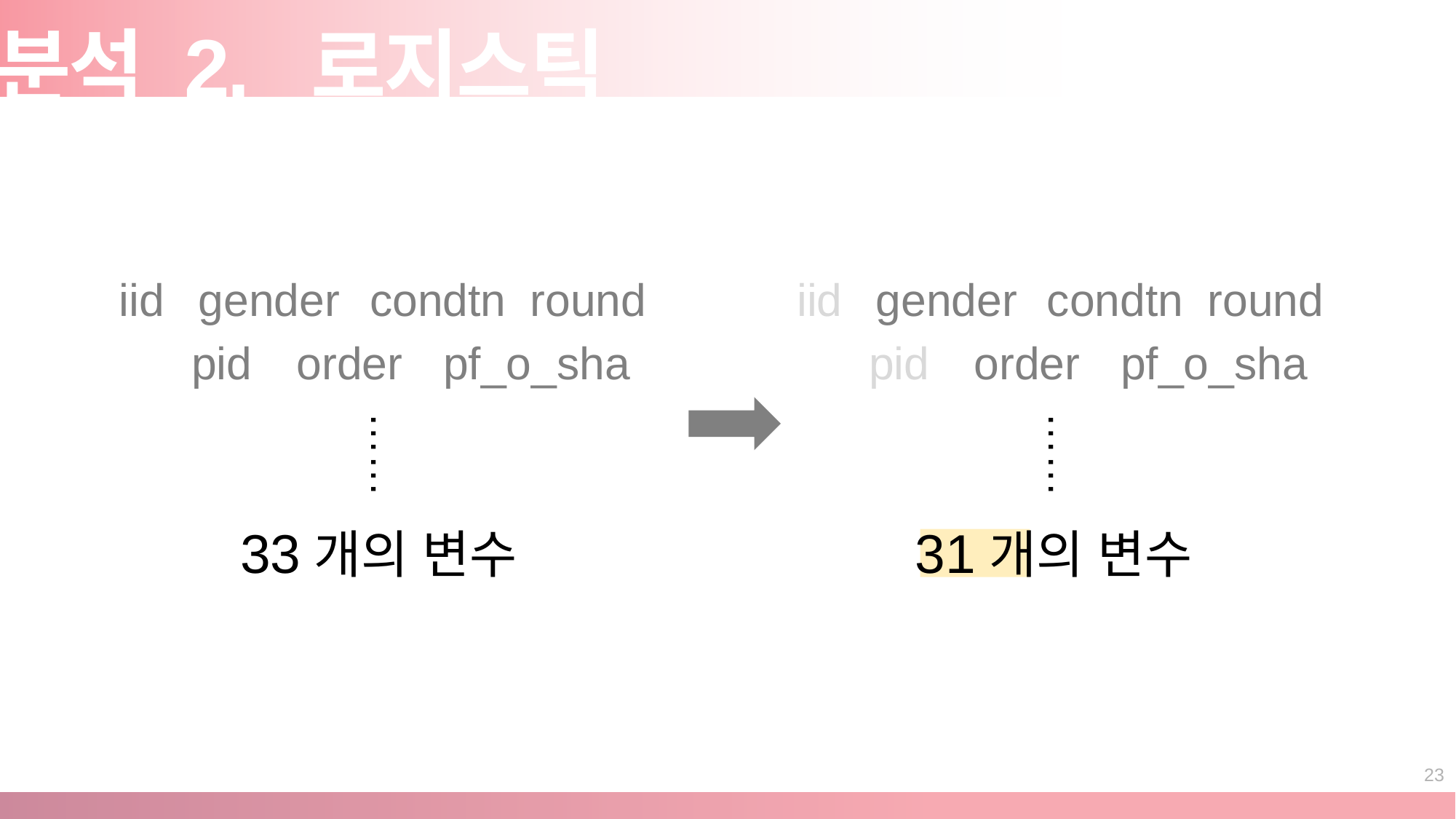

분석 2.  로지스틱
X
X
iid
gender
condtn
round
iid
gender
condtn
round
pid
order
pf_o_sha
pid
order
pf_o_sha

……
……
31개의 변수
33개의 변수

23